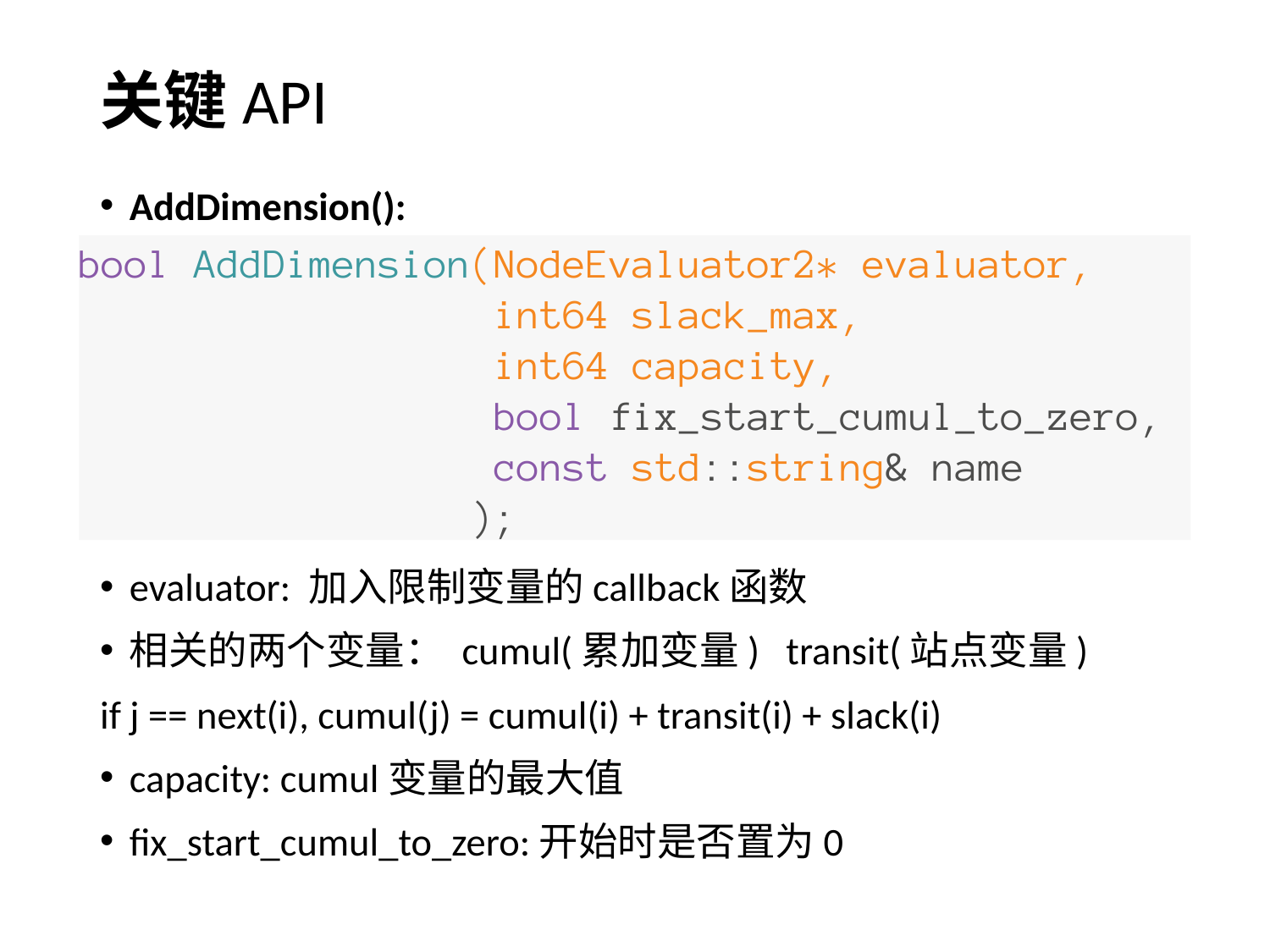

# 关键API
AddDimension():

evaluator: 加入限制变量的callback函数
相关的两个变量： cumul(累加变量)   transit(站点变量)
if j == next(i), cumul(j) = cumul(i) + transit(i) + slack(i)
capacity: cumul变量的最大值
fix_start_cumul_to_zero:开始时是否置为0
bool AddDimension(NodeEvaluator2* evaluator,
                  int64 slack_max,
                  int64 capacity,
                  bool fix_start_cumul_to_zero,
                  const std::string& name
                 );